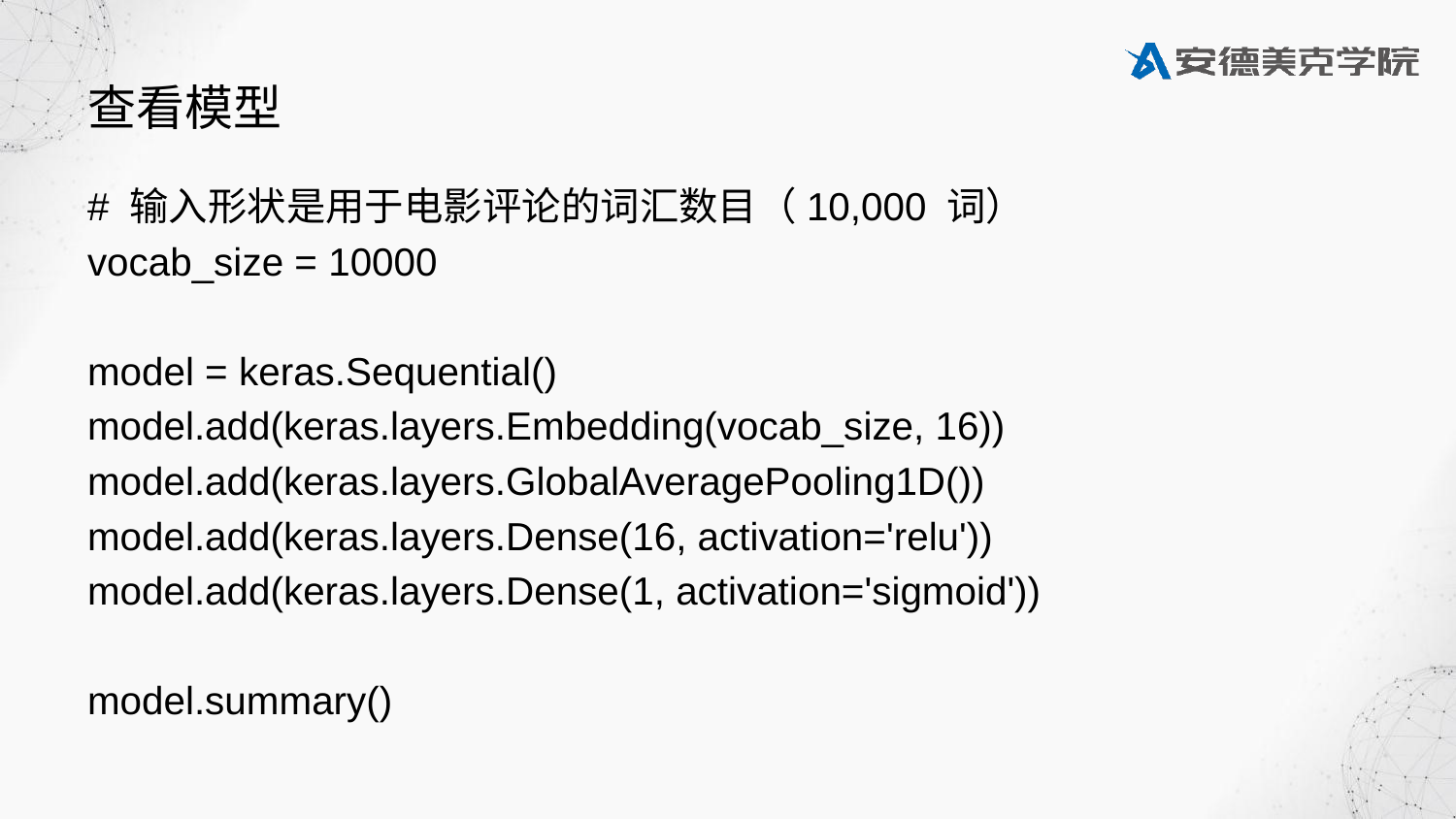

# 查看模型
# 输入形状是用于电影评论的词汇数目（10,000 词）
vocab_size = 10000

model = keras.Sequential()
model.add(keras.layers.Embedding(vocab_size, 16))
model.add(keras.layers.GlobalAveragePooling1D())
model.add(keras.layers.Dense(16, activation='relu'))
model.add(keras.layers.Dense(1, activation='sigmoid'))

model.summary()